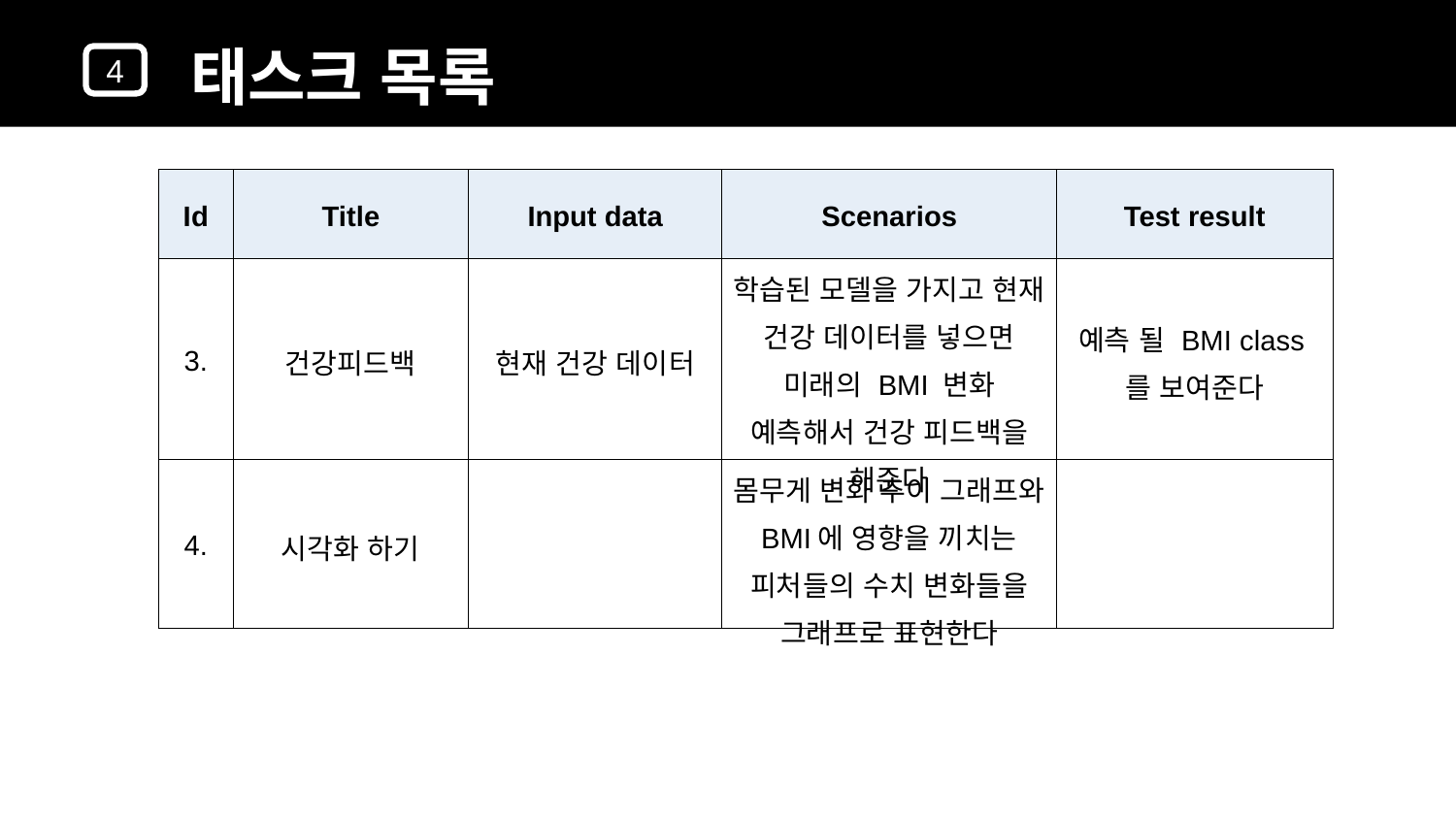

태스크 목록
4
Related Works

3
| Id | Title | Input data | Scenarios | Test result |
| --- | --- | --- | --- | --- |
| 3. | 건강피드백 | 현재 건강 데이터 | 학습된 모델을 가지고 현재 건강 데이터를 넣으면 미래의 BMI 변화 예측해서 건강 피드백을 해준다 | 예측 될 BMI class를 보여준다 |
| 4. | 시각화 하기 |  | 몸무게 변화 추이 그래프와 BMI에 영향을 끼치는 피처들의 수치 변화들을 그래프로 표현한다 |  |